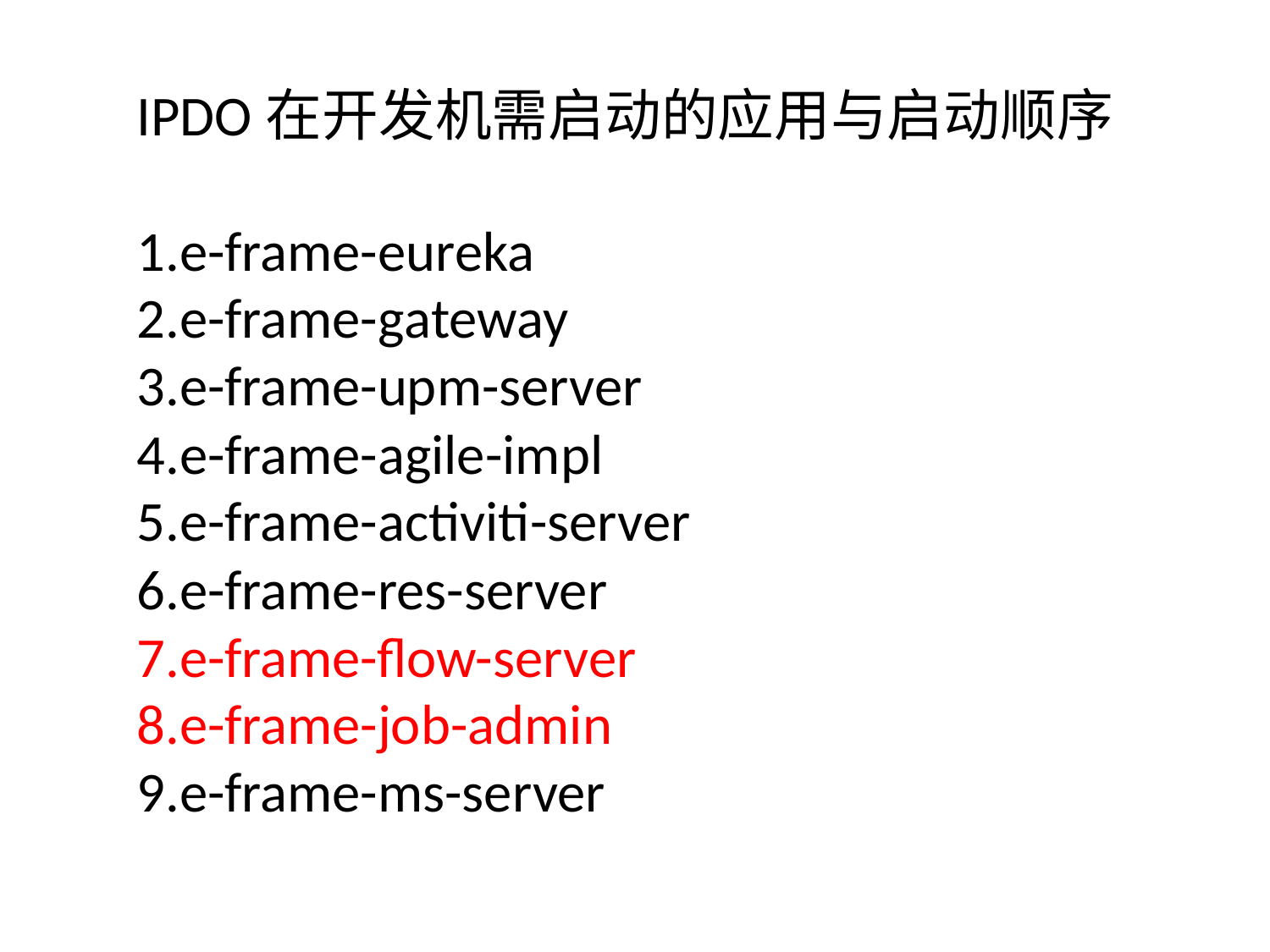

IPDO在开发机需启动的应用与启动顺序

1.e-frame-eureka
2.e-frame-gateway
3.e-frame-upm-server
4.e-frame-agile-impl
5.e-frame-activiti-server
6.e-frame-res-server
7.e-frame-flow-server
8.e-frame-job-admin
9.e-frame-ms-server